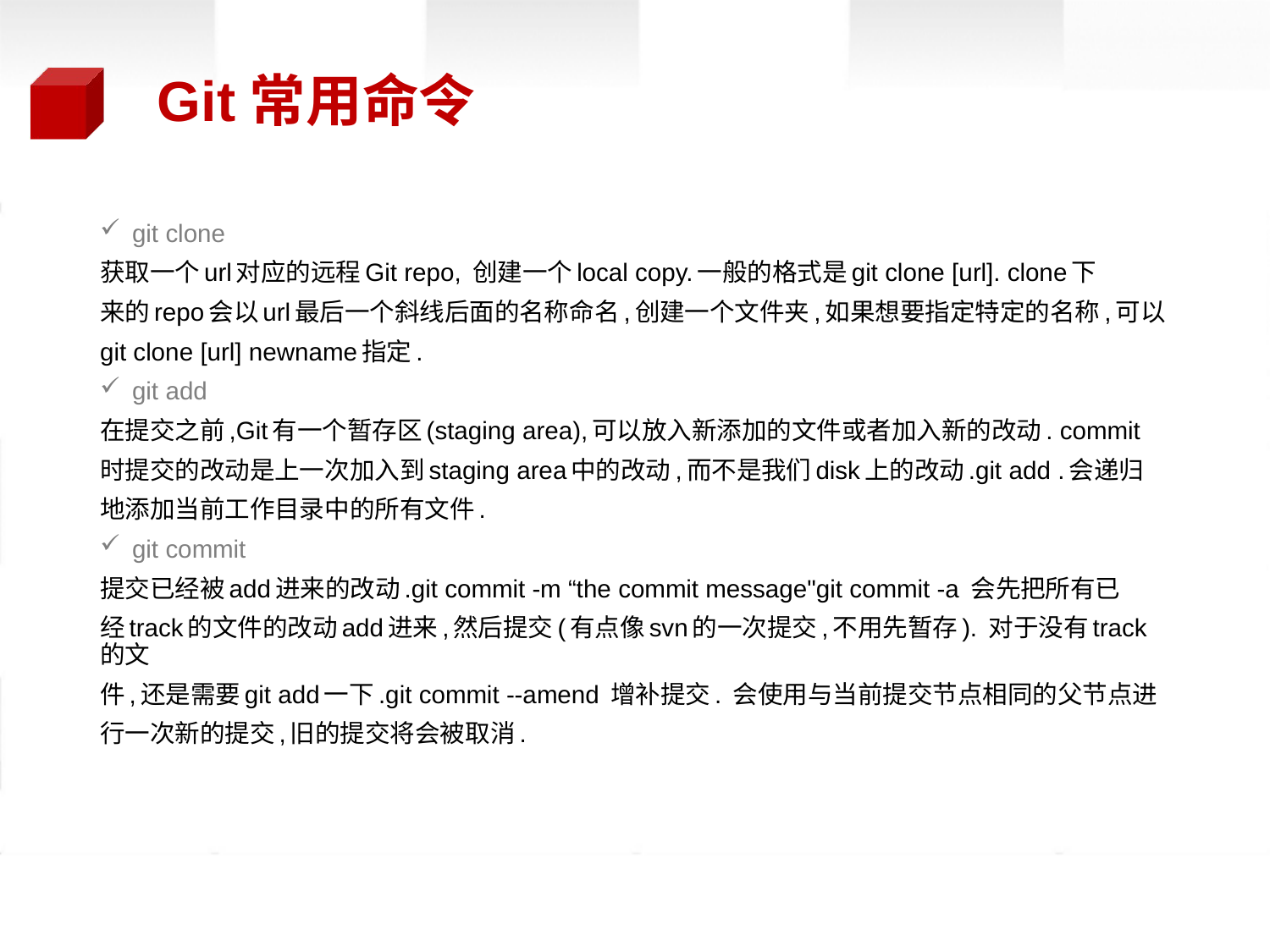

# Git常用命令
git clone
获取一个url对应的远程Git repo, 创建一个local copy.一般的格式是git clone [url]. clone下
来的repo会以url最后一个斜线后面的名称命名,创建一个文件夹,如果想要指定特定的名称,可以
git clone [url] newname指定.
git add
在提交之前,Git有一个暂存区(staging area),可以放入新添加的文件或者加入新的改动. commit
时提交的改动是上一次加入到staging area中的改动,而不是我们disk上的改动.git add .会递归
地添加当前工作目录中的所有文件.
git commit
提交已经被add进来的改动.git commit -m “the commit message"git commit -a 会先把所有已
经track的文件的改动add进来,然后提交(有点像svn的一次提交,不用先暂存). 对于没有track的文
件,还是需要git add一下.git commit --amend 增补提交. 会使用与当前提交节点相同的父节点进
行一次新的提交,旧的提交将会被取消.